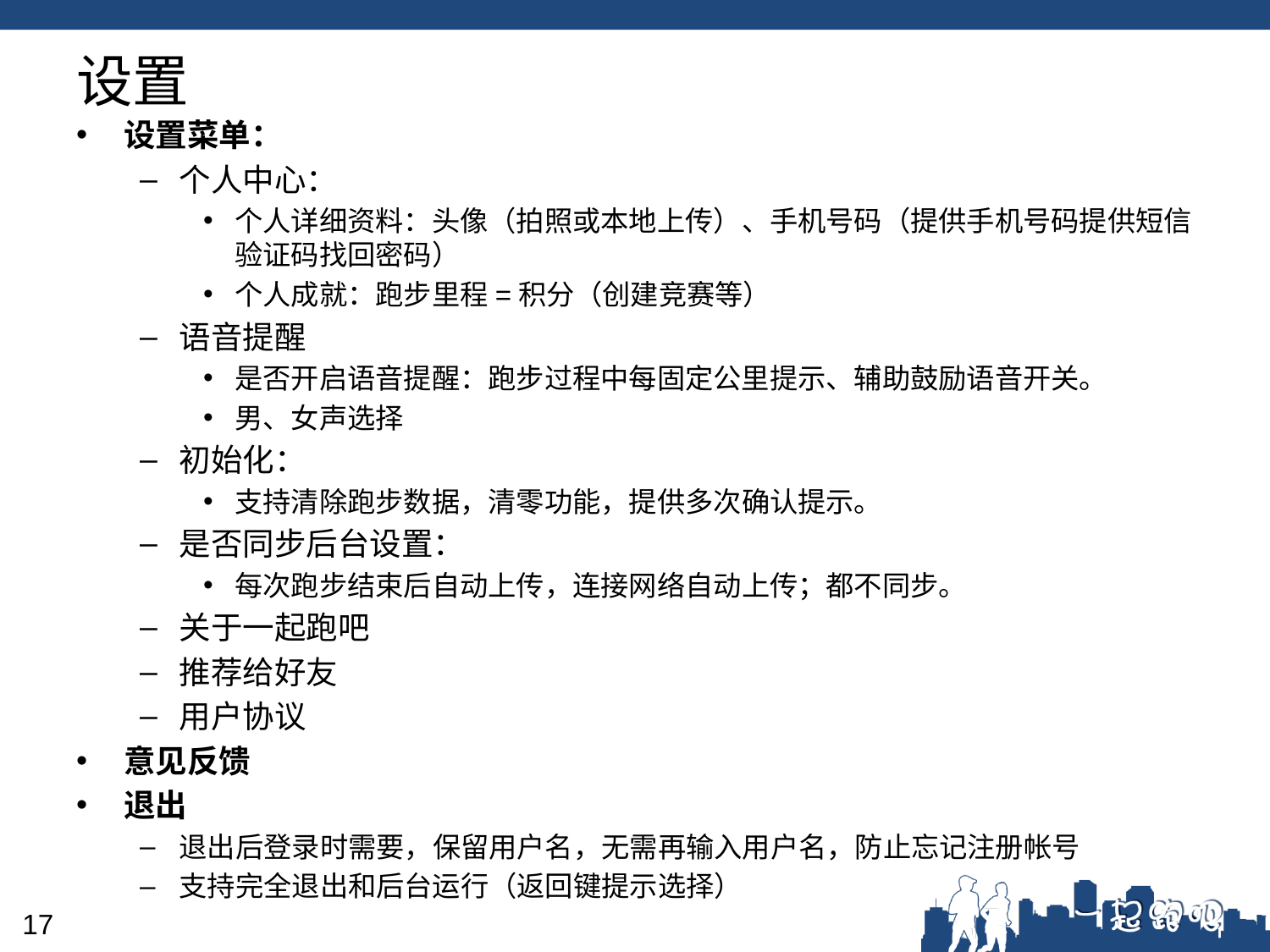

# 设置
设置菜单：
个人中心：
个人详细资料：头像（拍照或本地上传）、手机号码（提供手机号码提供短信验证码找回密码）
个人成就：跑步里程=积分（创建竞赛等）
语音提醒
是否开启语音提醒：跑步过程中每固定公里提示、辅助鼓励语音开关。
男、女声选择
初始化：
支持清除跑步数据，清零功能，提供多次确认提示。
是否同步后台设置：
每次跑步结束后自动上传，连接网络自动上传；都不同步。
关于一起跑吧
推荐给好友
用户协议
意见反馈
退出
退出后登录时需要，保留用户名，无需再输入用户名，防止忘记注册帐号
支持完全退出和后台运行（返回键提示选择）